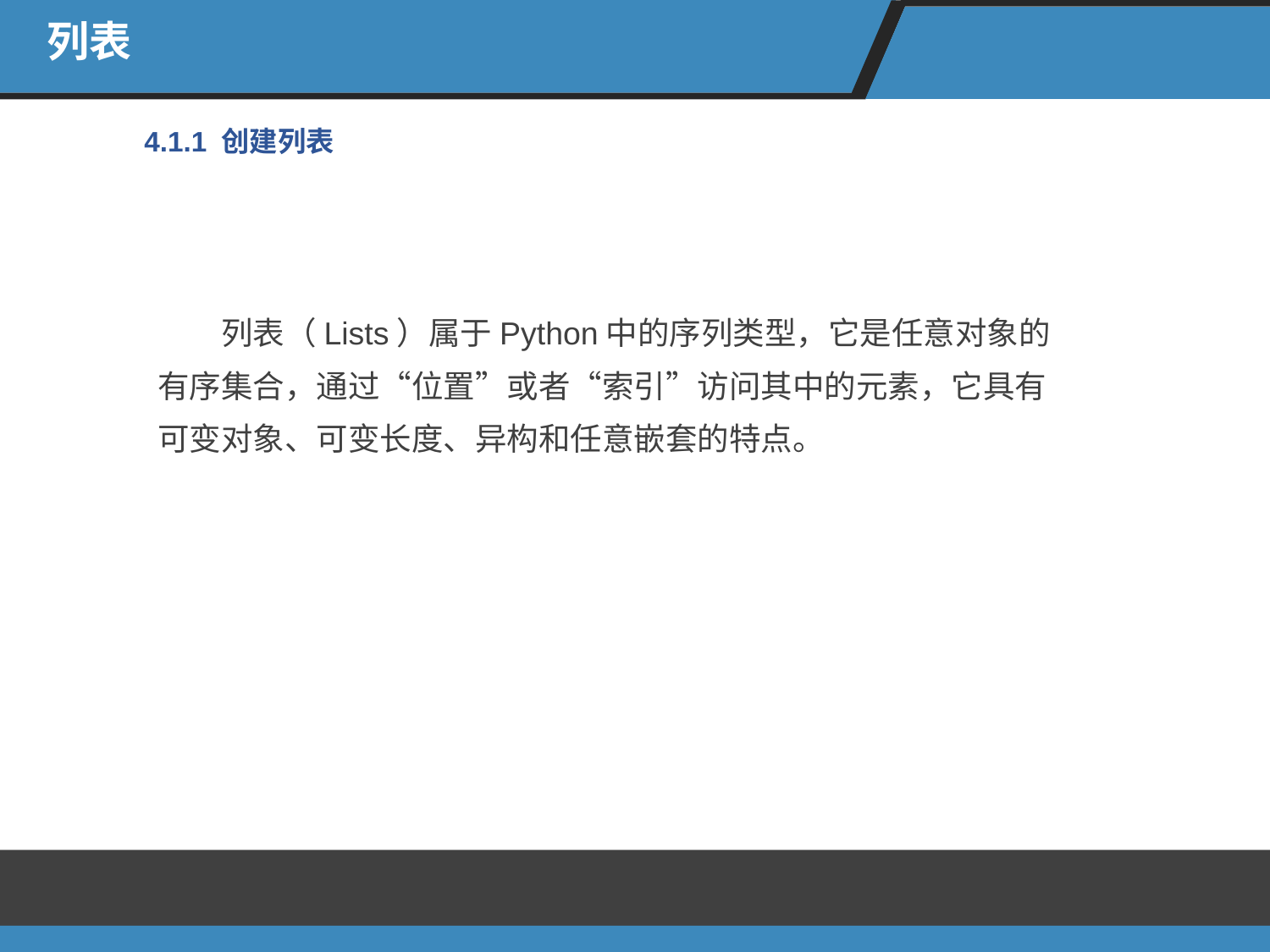

列表
4.1.1 创建列表
列表（Lists）属于Python中的序列类型，它是任意对象的有序集合，通过“位置”或者“索引”访问其中的元素，它具有可变对象、可变长度、异构和任意嵌套的特点。